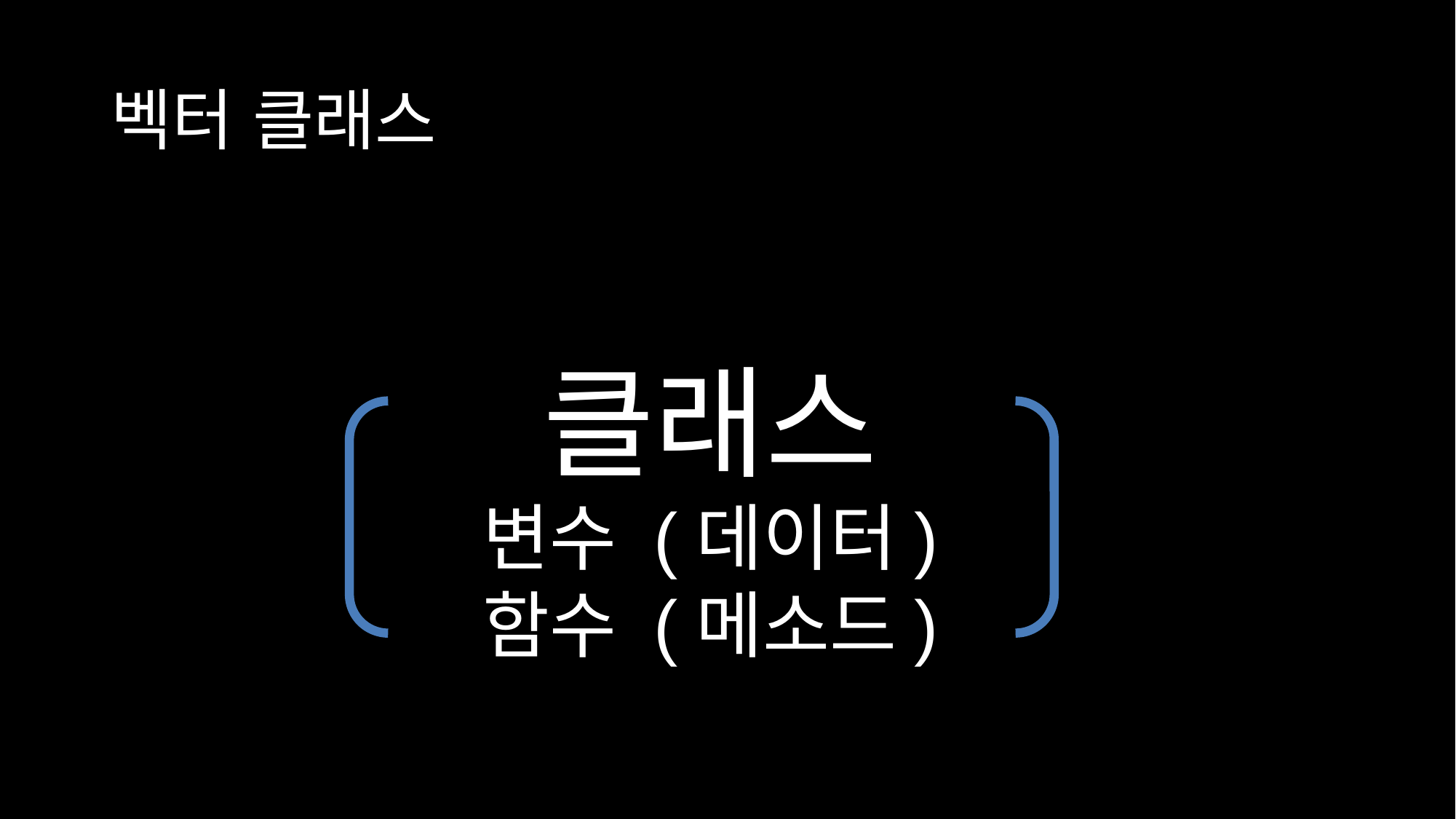

# 벡터 클래스
클래스
변수 (데이터)
함수 (메소드)